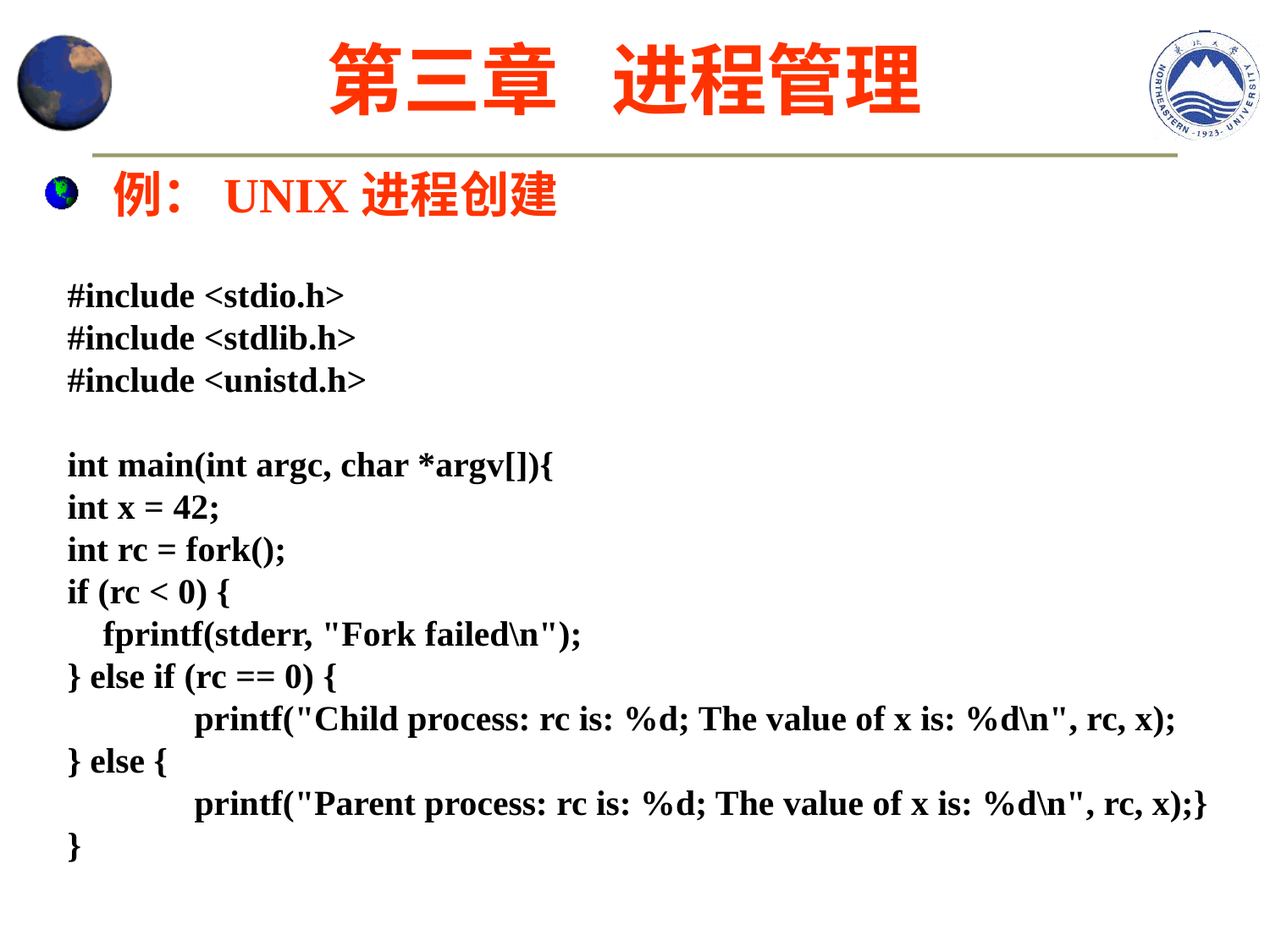

第三章   进程管理
  例：UNIX进程创建
#include <stdio.h>
#include <stdlib.h>
#include <unistd.h>

int main(int argc, char *argv[]){
int x = 42;
int rc = fork();
if (rc < 0) {
    fprintf(stderr, "Fork failed\n");
} else if (rc == 0) {
	printf("Child process: rc is: %d; The value of x is: %d\n", rc, x);
} else {
	printf("Parent process: rc is: %d; The value of x is: %d\n", rc, x);}
}